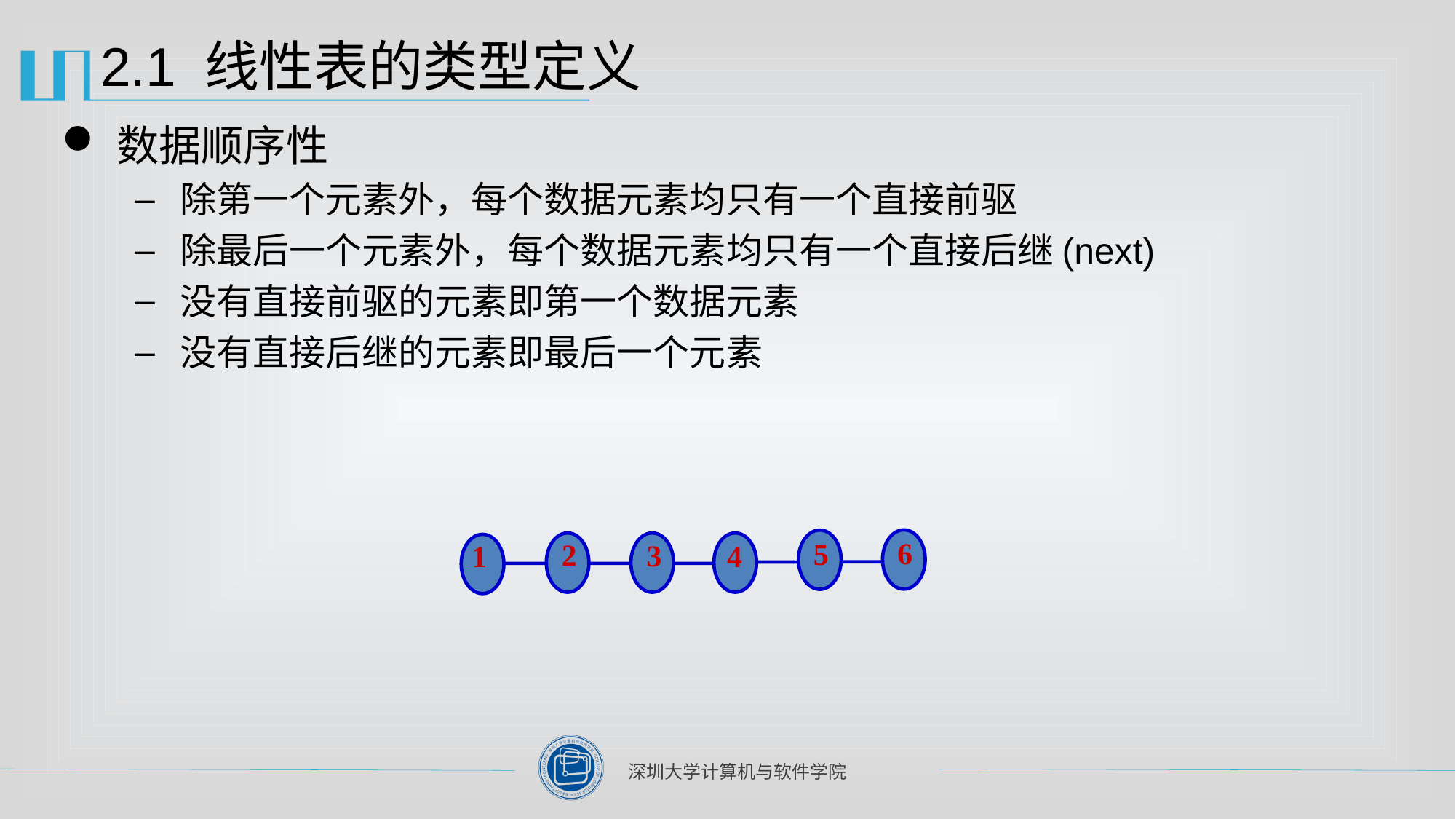

# 2.1 线性表的类型定义
数据顺序性
除第一个元素外，每个数据元素均只有一个直接前驱
除最后一个元素外，每个数据元素均只有一个直接后继(next)
没有直接前驱的元素即第一个数据元素
没有直接后继的元素即最后一个元素

6
5
2
3
1
4

6